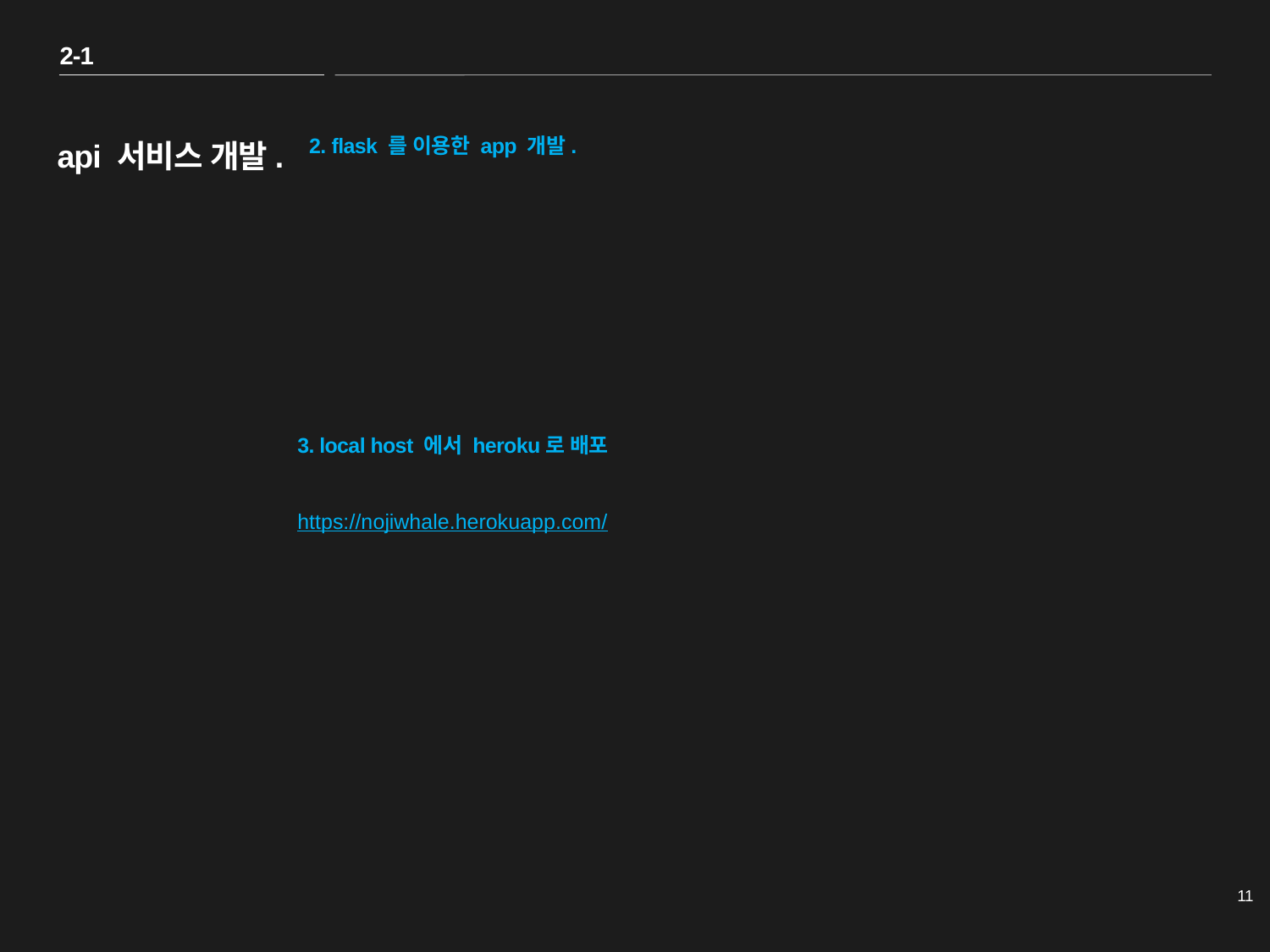

2-1
2. flask 를 이용한 app 개발.

# api 서비스 개발.

3. local host 에서 heroku로 배포

https://nojiwhale.herokuapp.com/

11